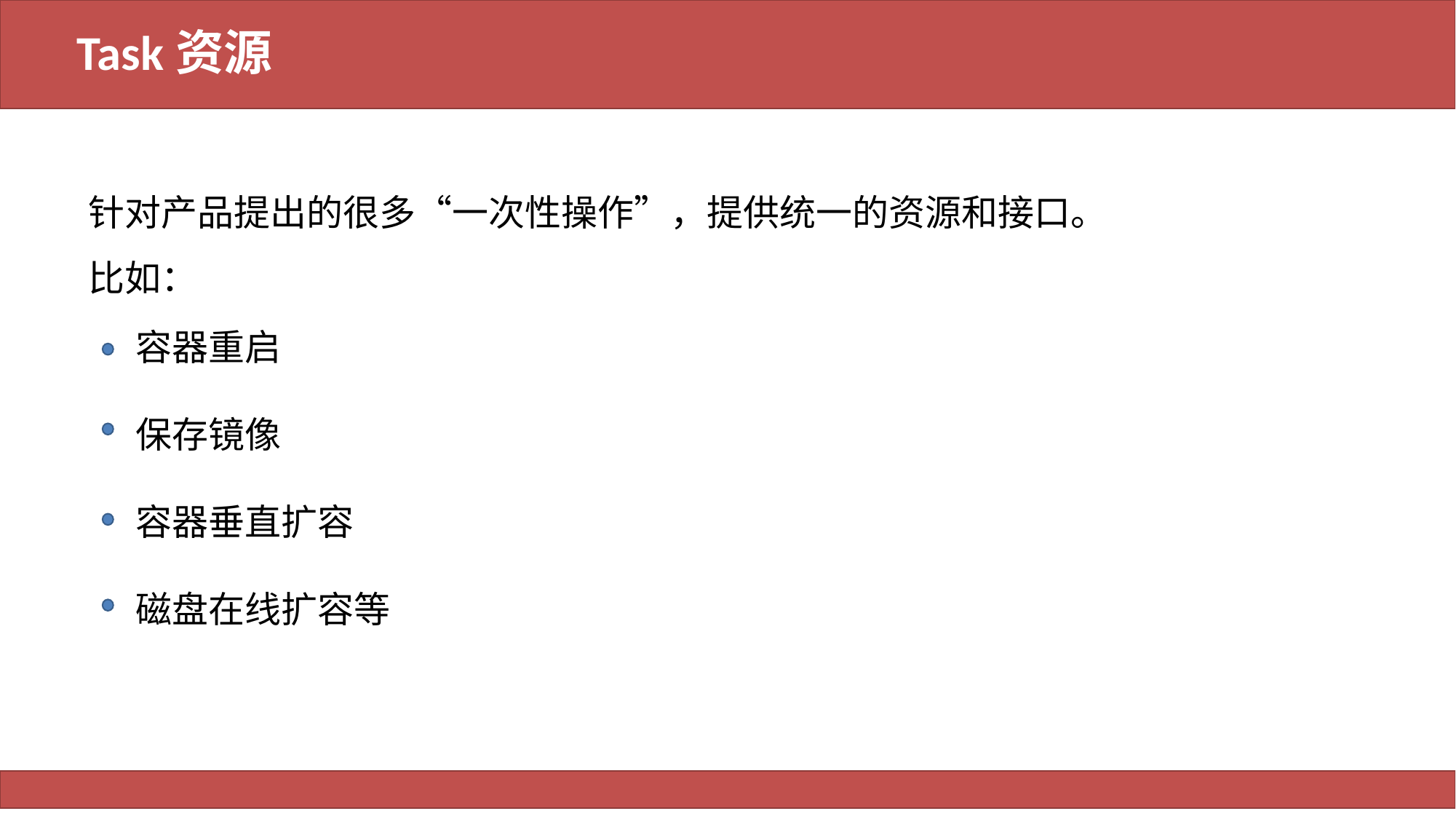

# Task资源
针对产品提出的很多“一次性操作”，提供统一的资源和接口。
比如：
 容器重启

 保存镜像

 容器垂直扩容

 磁盘在线扩容等